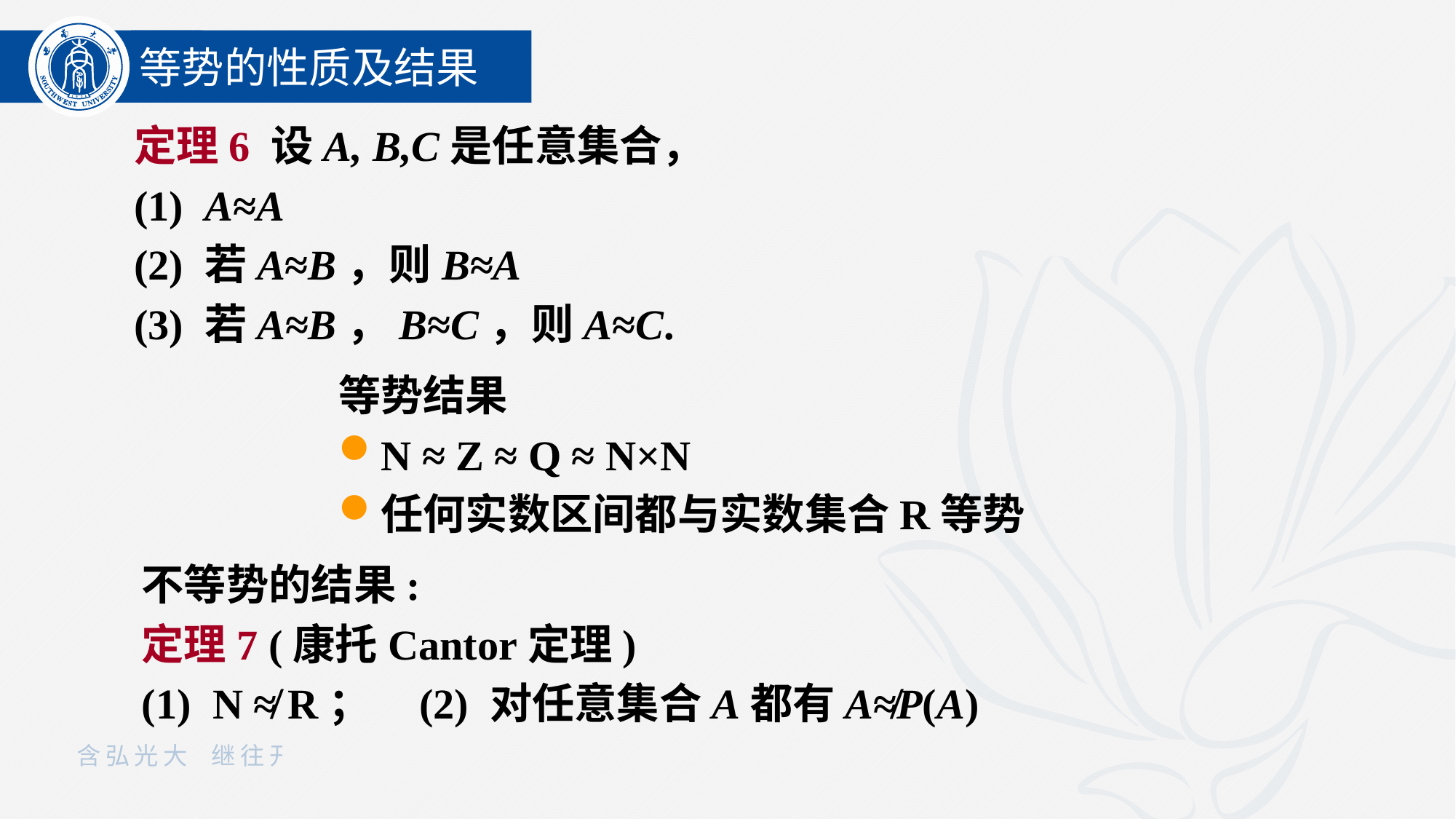

等势的性质及结果
定理6 设A, B,C是任意集合，
(1)  A≈A
(2) 若A≈B，则B≈A
(3) 若A≈B，B≈C，则A≈C.
等势结果
N ≈ Z ≈ Q ≈ N×N
任何实数区间都与实数集合R等势
不等势的结果:
定理7 (康托Cantor定理)
(1)  N ≉ R；    (2) 对任意集合A都有A≉P(A)